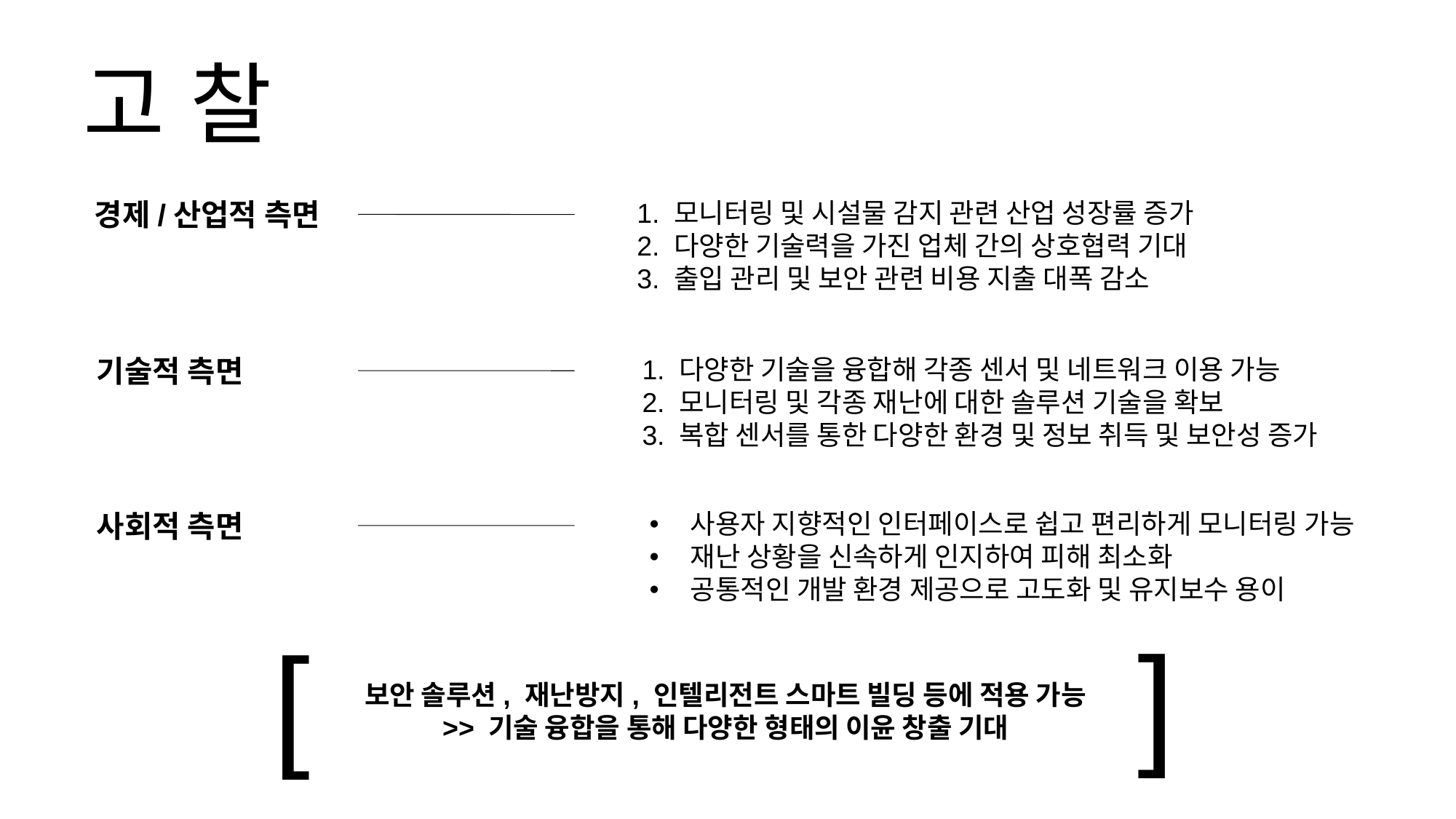

# 고 찰
경제/산업적 측면
1. 모니터링 및 시설물 감지 관련 산업 성장률 증가
2. 다양한 기술력을 가진 업체 간의 상호협력 기대
3. 출입 관리 및 보안 관련 비용 지출 대폭 감소
기술적 측면
1. 다양한 기술을 융합해 각종 센서 및 네트워크 이용 가능
2. 모니터링 및 각종 재난에 대한 솔루션 기술을 확보
3. 복합 센서를 통한 다양한 환경 및 정보 취득 및 보안성 증가
사회적 측면
사용자 지향적인 인터페이스로 쉽고 편리하게 모니터링 가능
재난 상황을 신속하게 인지하여 피해 최소화
공통적인 개발 환경 제공으로 고도화 및 유지보수 용이
]
[
보안 솔루션, 재난방지, 인텔리전트 스마트 빌딩 등에 적용 가능
>> 기술 융합을 통해 다양한 형태의 이윤 창출 기대